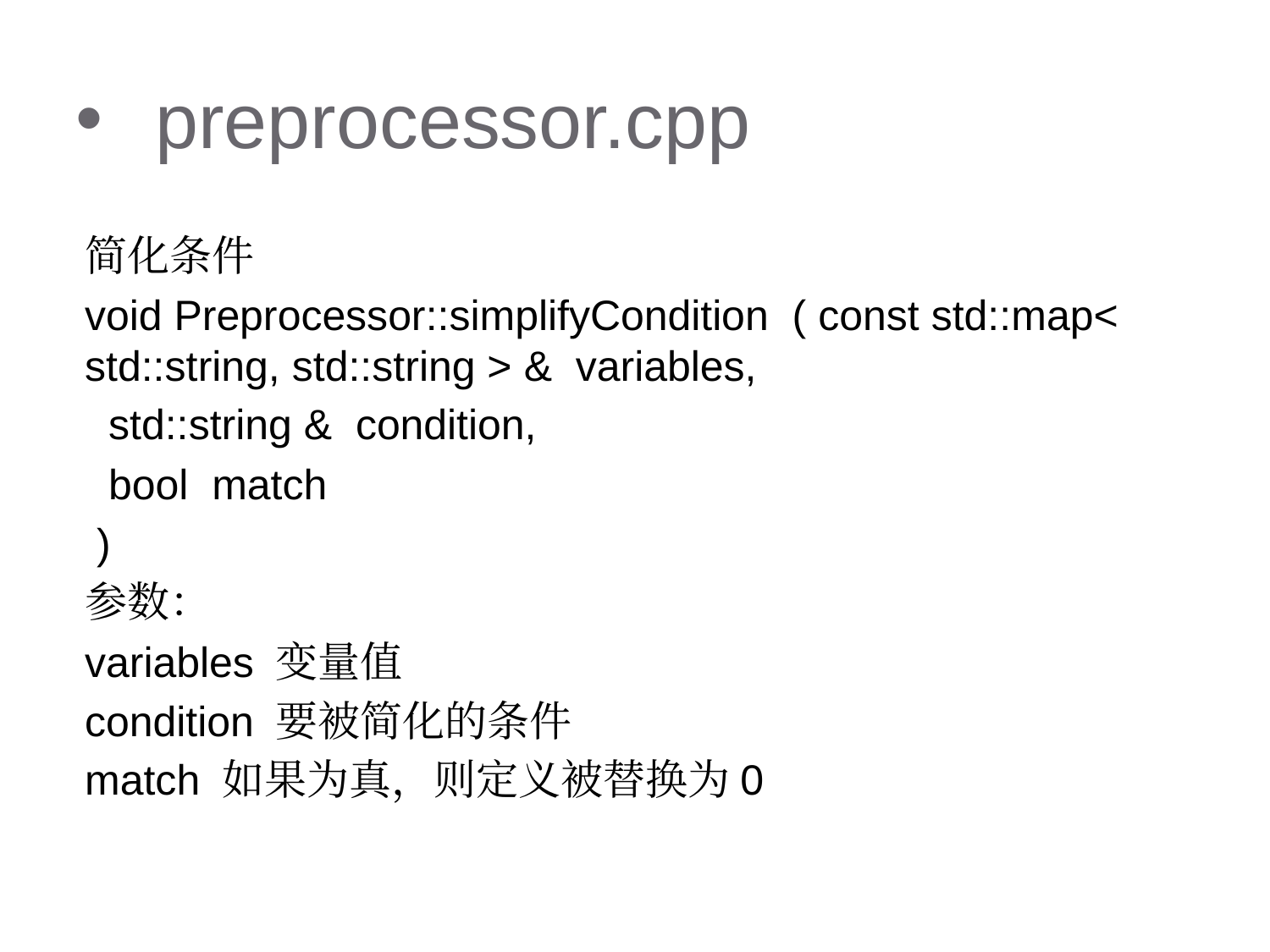

# preprocessor.cpp
简化条件
void Preprocessor::simplifyCondition  ( const std::map< std::string, std::string > &  variables,
  std::string &  condition,
  bool  match
 )
参数：
variables 变量值
condition 要被简化的条件
match 如果为真，则定义被替换为0